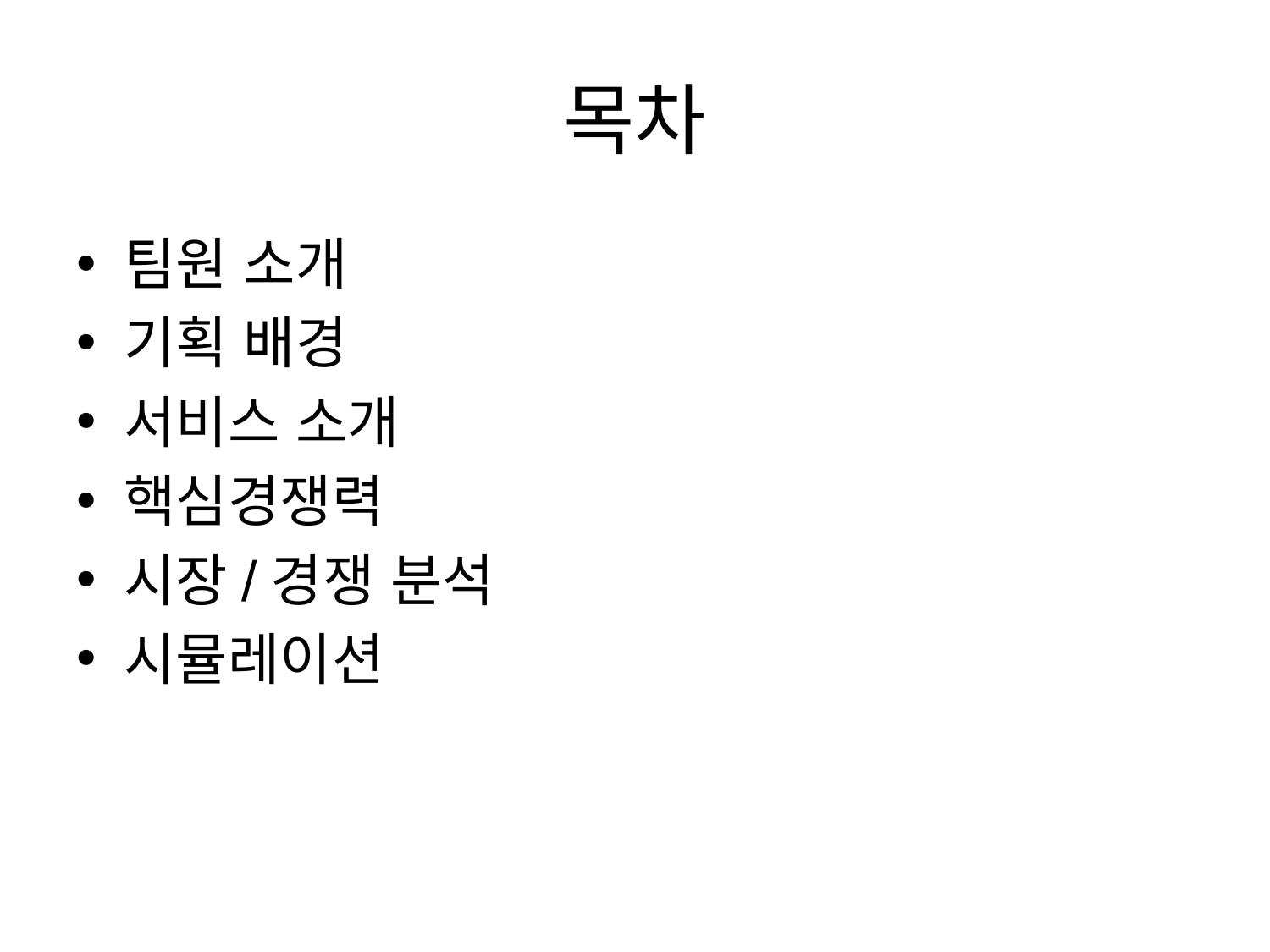

# 목차
팀원 소개
기획 배경
서비스 소개
핵심경쟁력
시장/경쟁 분석
시뮬레이션